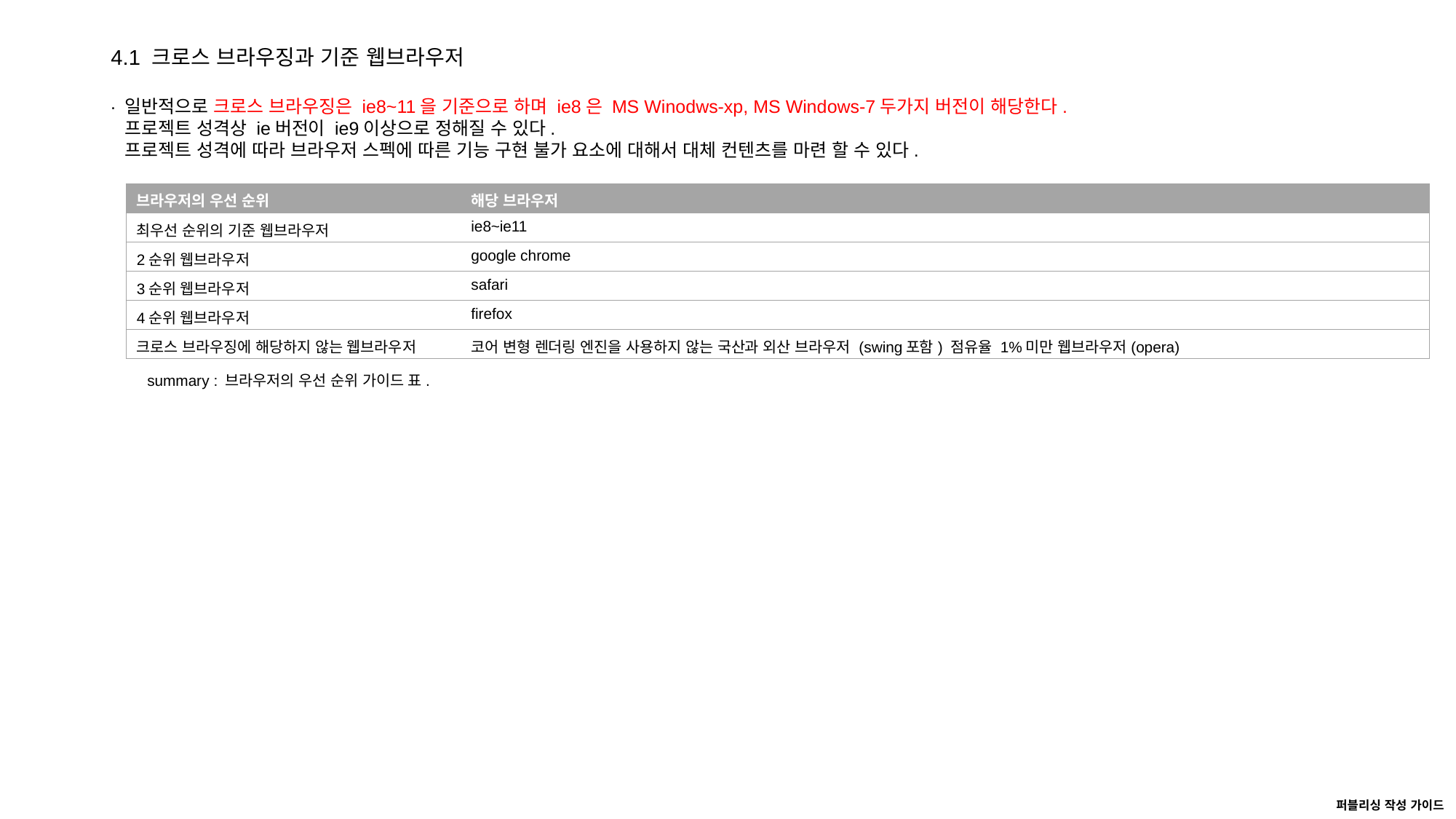

# 4.1 크로스 브라우징과 기준 웹브라우저
일반적으로 크로스 브라우징은 ie8~11을 기준으로 하며 ie8은 MS Winodws-xp, MS Windows-7두가지 버전이 해당한다.
프로젝트 성격상 ie버전이 ie9이상으로 정해질 수 있다.
프로젝트 성격에 따라 브라우저 스펙에 따른 기능 구현 불가 요소에 대해서 대체 컨텐츠를 마련 할 수 있다.
| 브라우저의 우선 순위 | 해당 브라우저 |
| --- | --- |
| 최우선 순위의 기준 웹브라우저 | ie8~ie11 |
| 2순위 웹브라우저 | google chrome |
| 3순위 웹브라우저 | safari |
| 4순위 웹브라우저 | firefox |
| 크로스 브라우징에 해당하지 않는 웹브라우저 | 코어 변형 렌더링 엔진을 사용하지 않는 국산과 외산 브라우저 (swing포함) 점유율 1%미만 웹브라우저(opera) |
summary : 브라우저의 우선 순위 가이드 표.